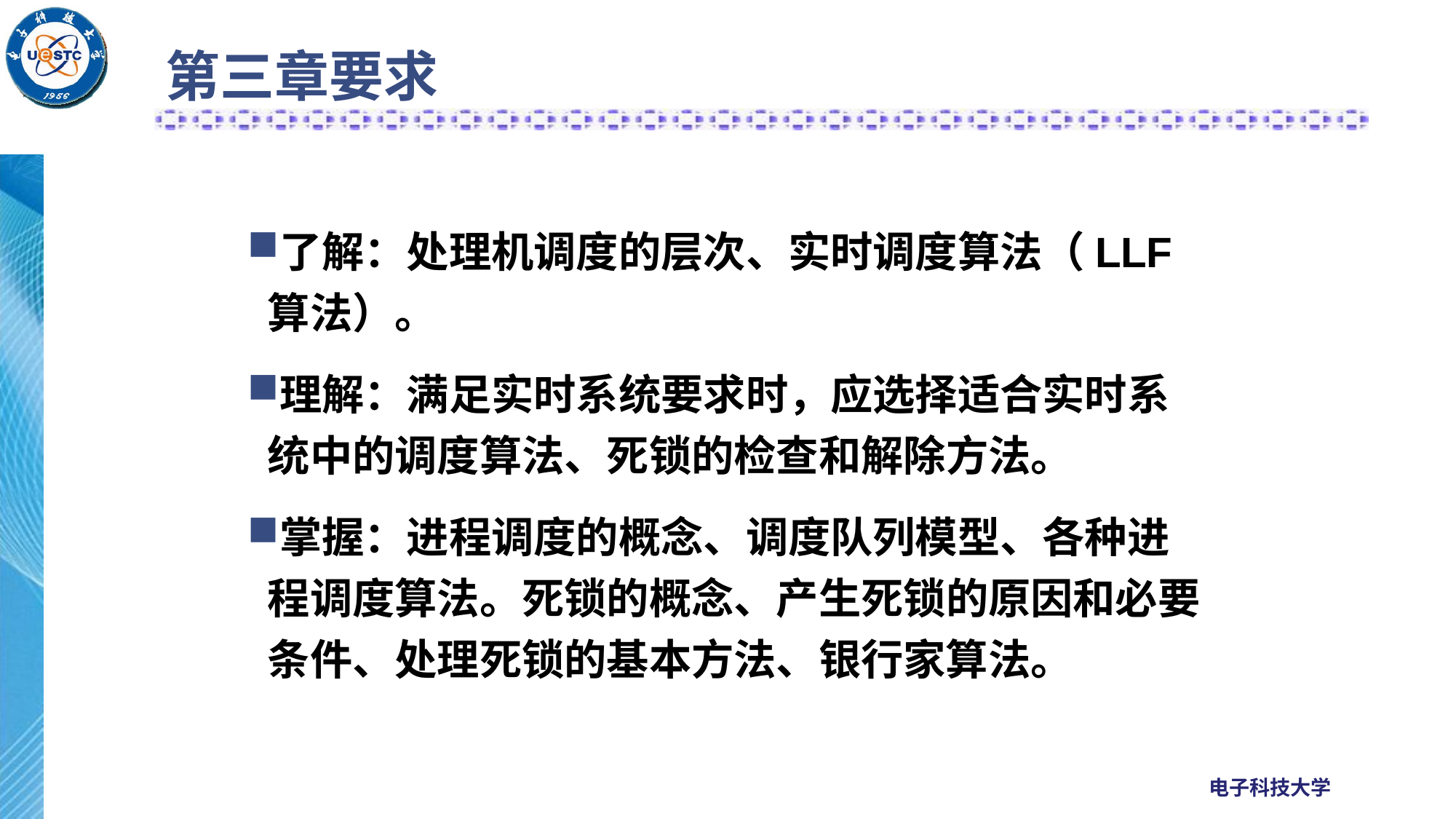

# 第三章要求
了解：处理机调度的层次、实时调度算法（LLF算法）。
理解：满足实时系统要求时，应选择适合实时系统中的调度算法、死锁的检查和解除方法。
掌握：进程调度的概念、调度队列模型、各种进程调度算法。死锁的概念、产生死锁的原因和必要条件、处理死锁的基本方法、银行家算法。